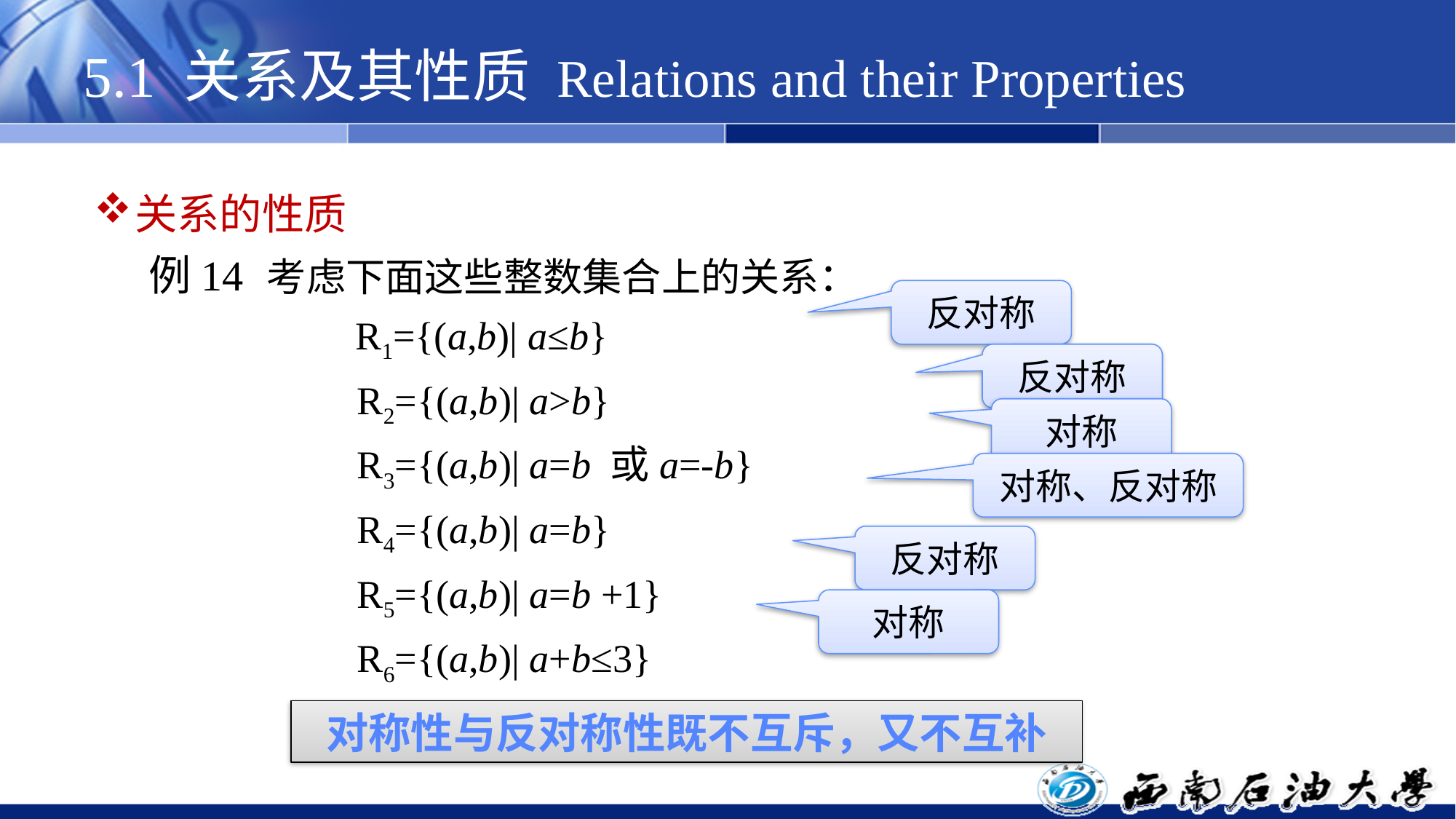

# 5.1 关系及其性质 Relations and their Properties
关系的性质
例14
考虑下面这些整数集合上的关系：
         R1={(a,b)| a≤b}
	     R2={(a,b)| a>b}
	     R3={(a,b)| a=b 或a=-b}
	     R4={(a,b)| a=b}
	     R5={(a,b)| a=b +1}
	     R6={(a,b)| a+b≤3}
反对称
反对称
对称
对称、反对称
反对称
对称
对称性与反对称性既不互斥，又不互补